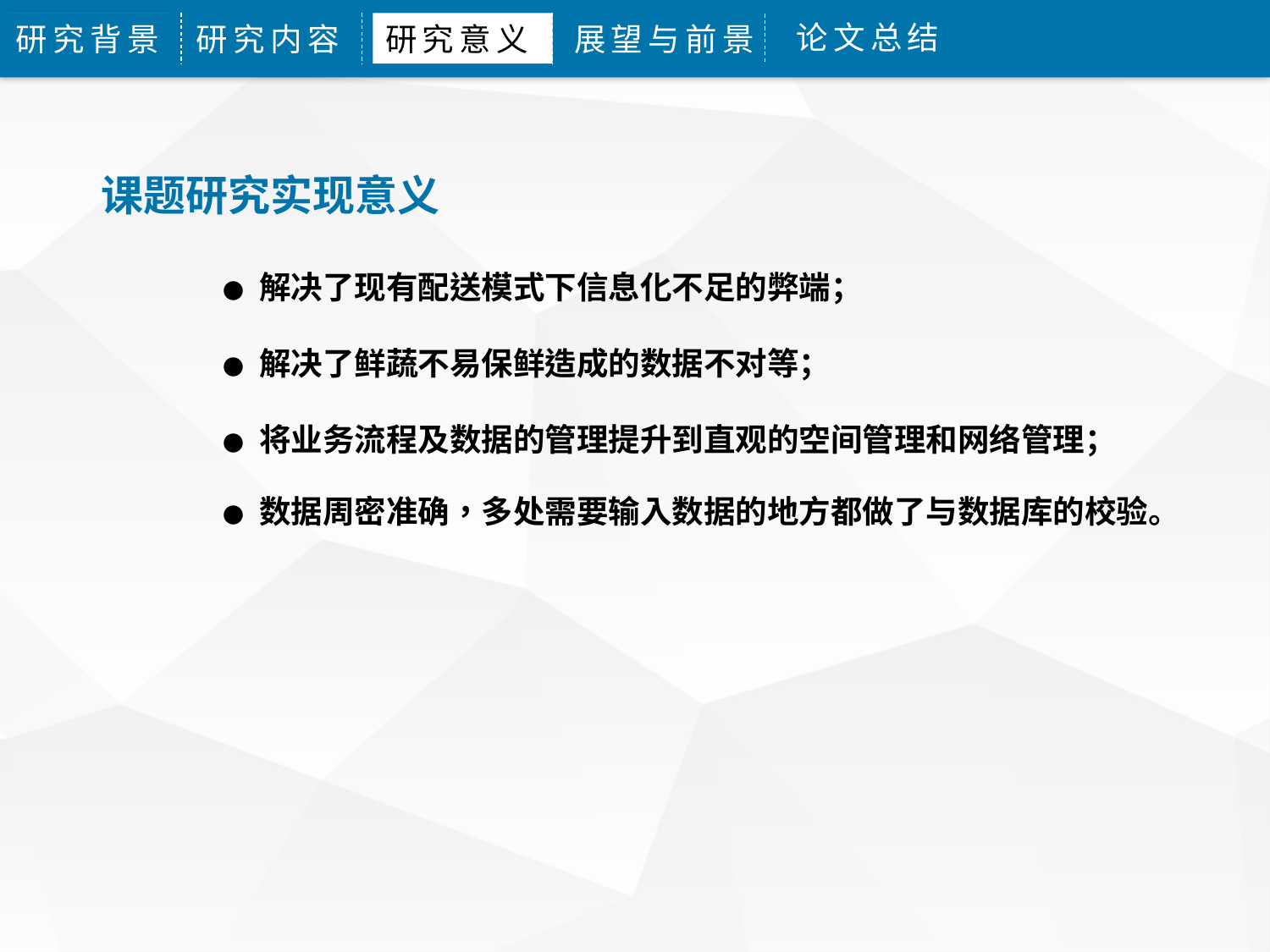

论文总结
研究背景
研究内容
研究意义
展望与前景

课题研究实现意义
● 解决了现有配送模式下信息化不足的弊端；

● 解决了鲜蔬不易保鲜造成的数据不对等；

● 将业务流程及数据的管理提升到直观的空间管理和网络管理；

● 数据周密准确，多处需要输入数据的地方都做了与数据库的校验。